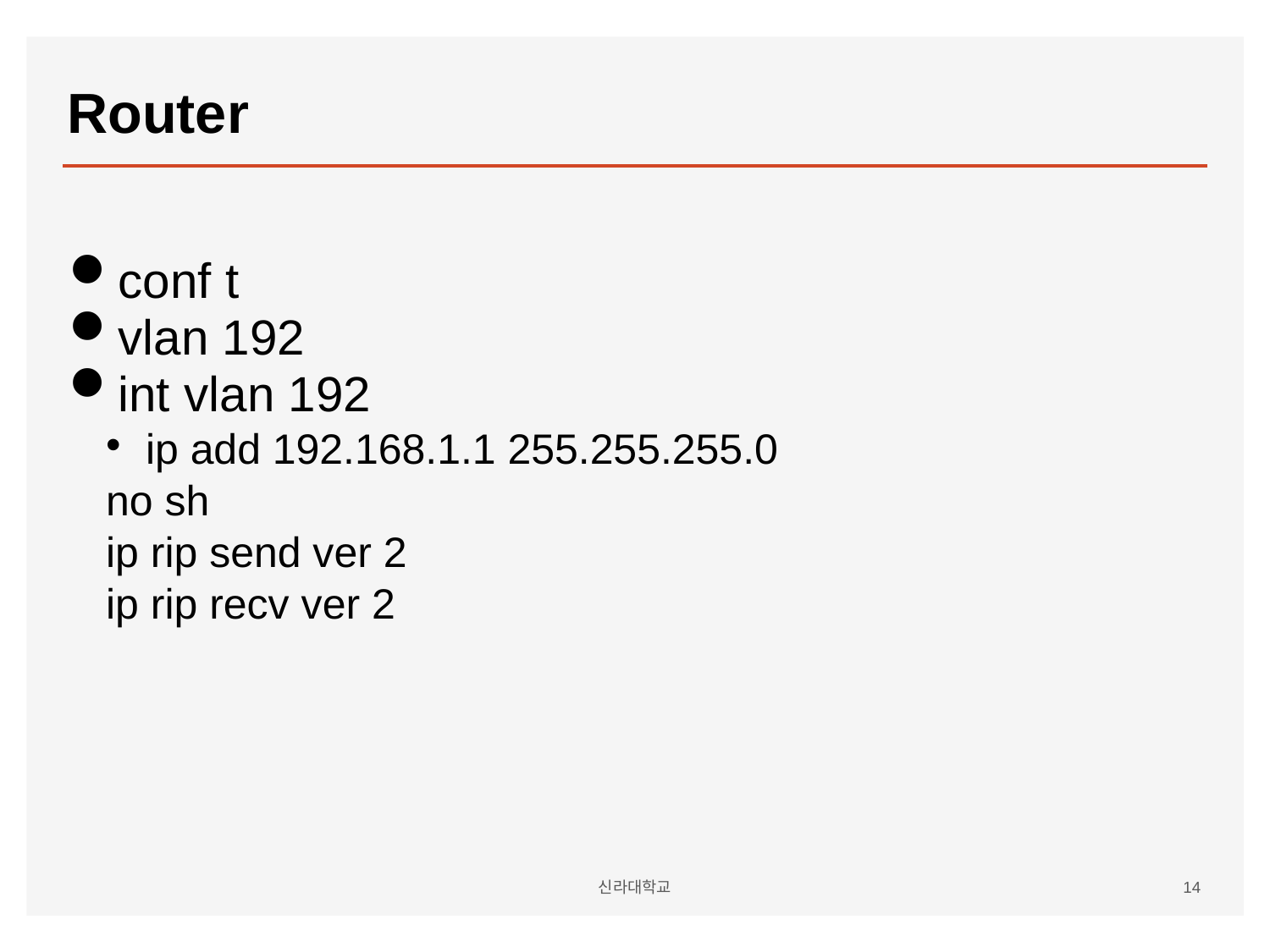

# Router

conf t
vlan 192
int vlan 192
ip add 192.168.1.1 255.255.255.0
no sh
ip rip send ver 2
ip rip recv ver 2
신라대학교
14